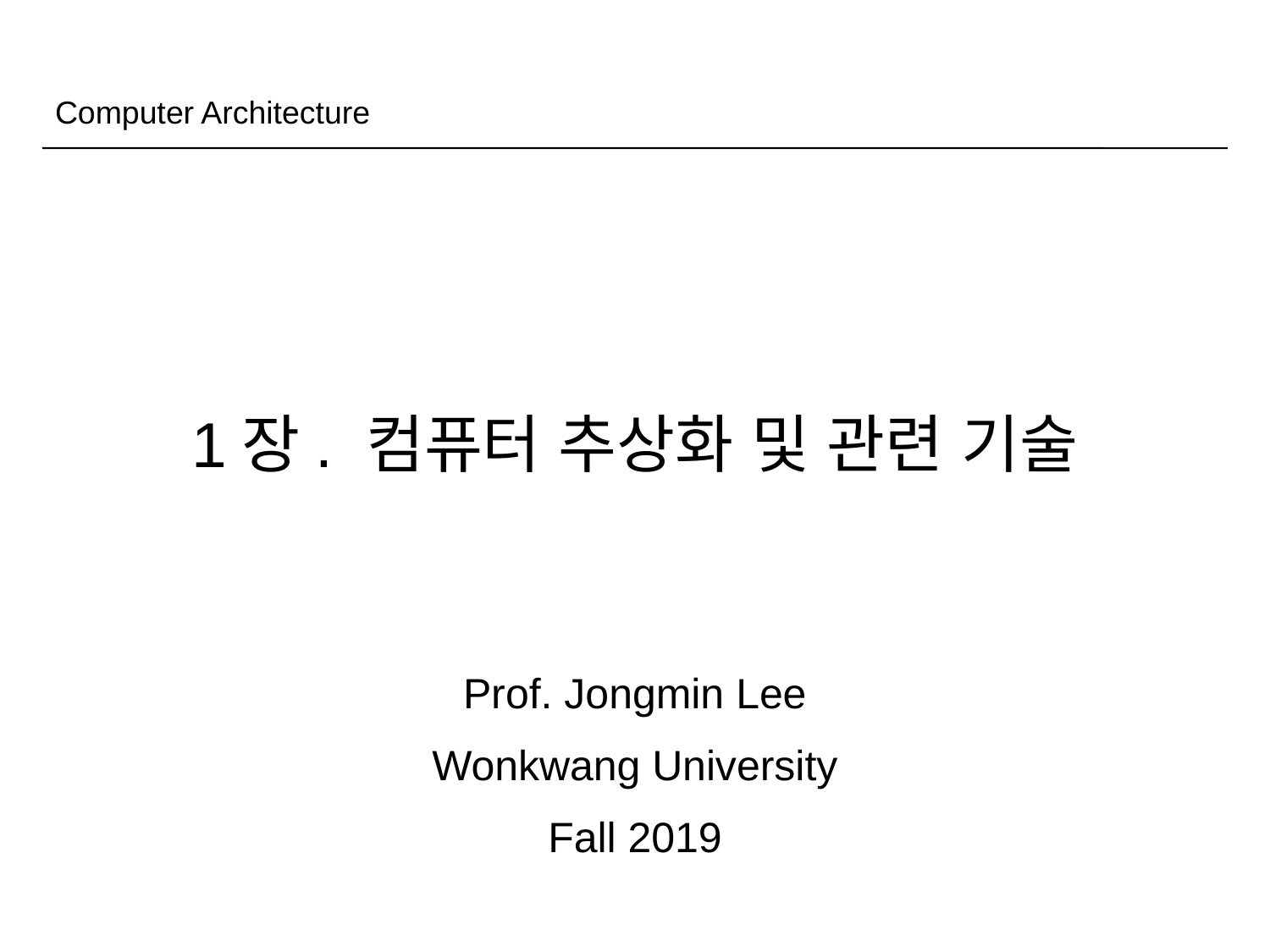

Computer Architecture
# 1장. 컴퓨터 추상화 및 관련 기술